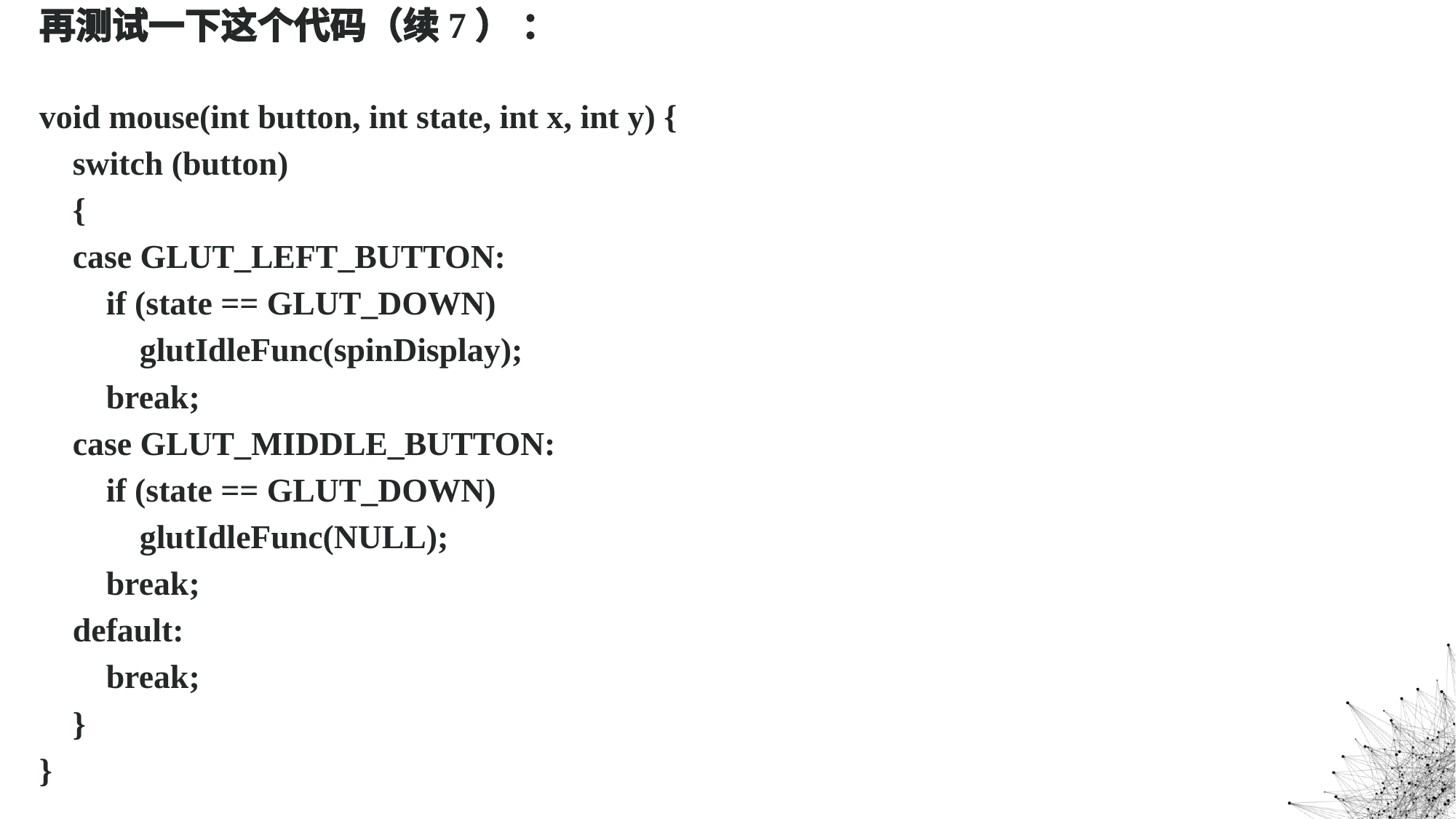

再测试一下这个代码（续7） ：

void mouse(int button, int state, int x, int y) {
    switch (button)
    {
    case GLUT_LEFT_BUTTON:
        if (state == GLUT_DOWN)
            glutIdleFunc(spinDisplay);
        break;
    case GLUT_MIDDLE_BUTTON:
        if (state == GLUT_DOWN)
            glutIdleFunc(NULL);
        break;
    default:
        break;
    }
}